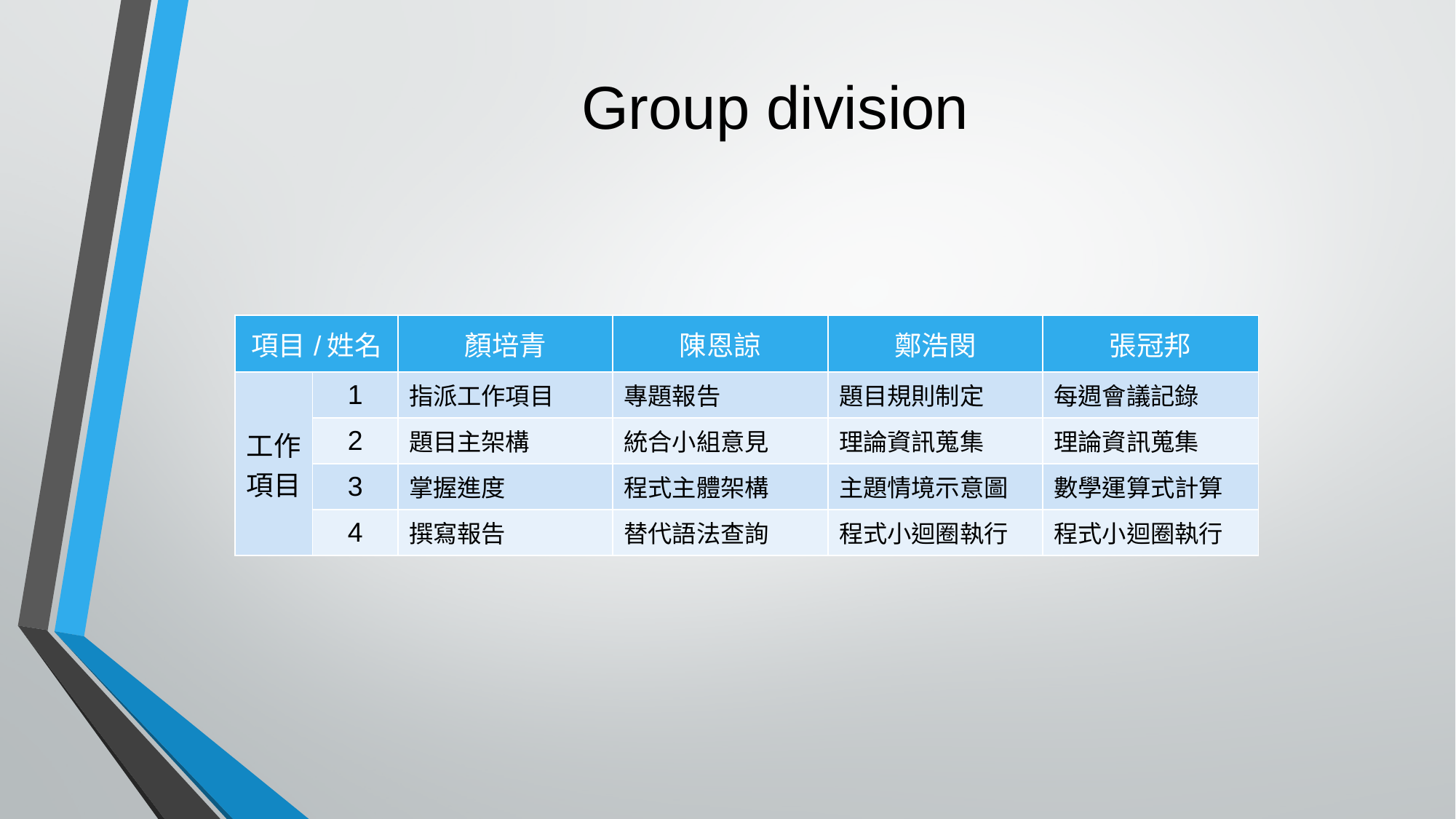

# Group division
| 項目/姓名 |  | 顏培青 | 陳恩諒 | 鄭浩閔 | 張冠邦 |
| --- | --- | --- | --- | --- | --- |
| 工作項目 | 1 | 指派工作項目 | 專題報告 | 題目規則制定 | 每週會議記錄 |
|  | 2 | 題目主架構 | 統合小組意見 | 理論資訊蒐集 | 理論資訊蒐集 |
|  | 3 | 掌握進度 | 程式主體架構 | 主題情境示意圖 | 數學運算式計算 |
|  | 4 | 撰寫報告 | 替代語法查詢 | 程式小迴圈執行 | 程式小迴圈執行 |